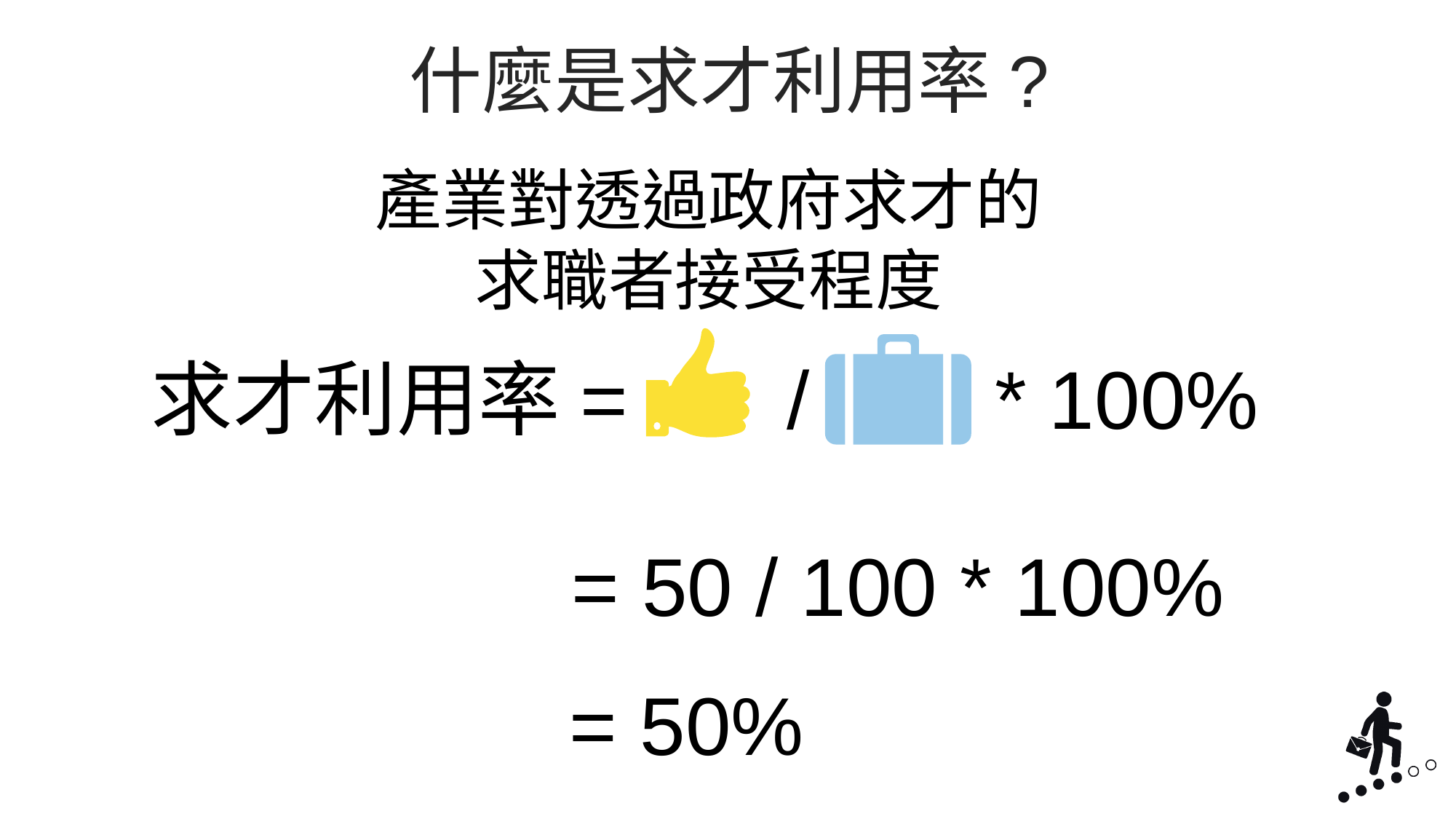

什麼是求才利用率?
產業對透過政府求才的
求職者接受程度

求才利用率=       /
* 100%
= 50 / 100 * 100%
= 50%